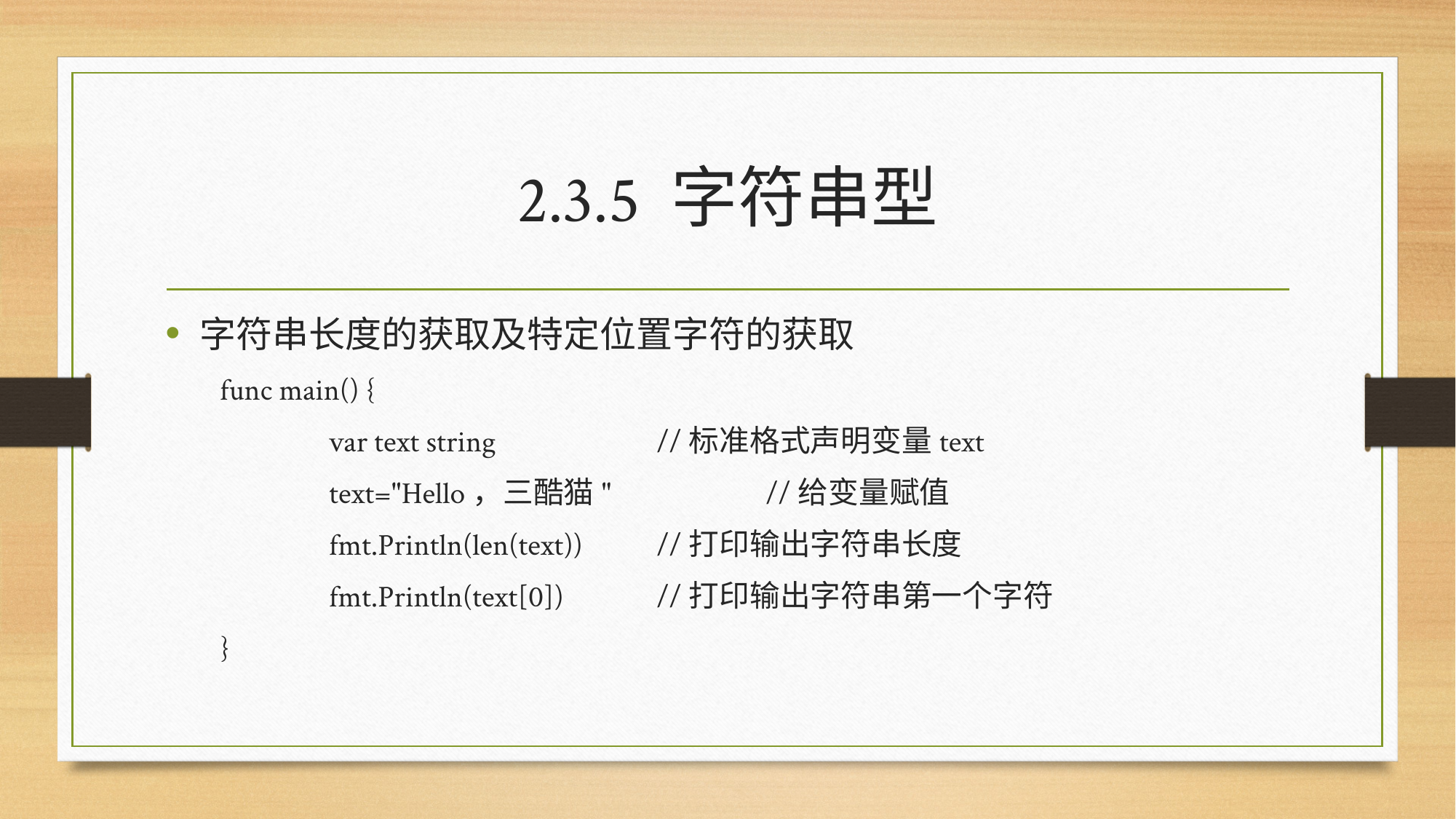

# 2.3.5 字符串型
字符串长度的获取及特定位置字符的获取
func main() {
	var text string                  	//标准格式声明变量text
	text="Hello，三酷猫"           	//给变量赋值
	fmt.Println(len(text))         	//打印输出字符串长度
	fmt.Println(text[0])            	//打印输出字符串第一个字符
}